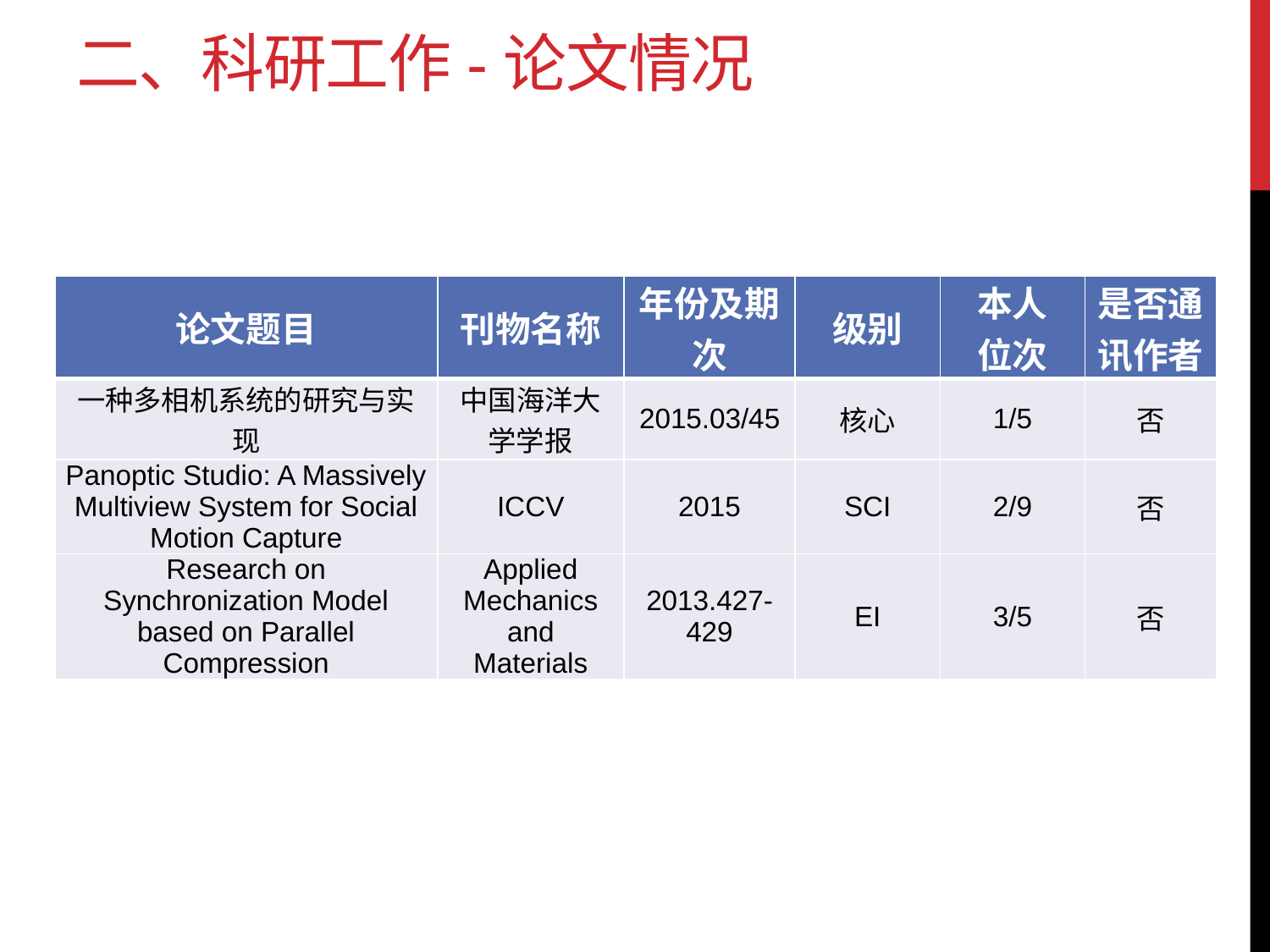

# 二、科研工作-论文情况
| 论文题目 | 刊物名称 | 年份及期次 | 级别 | 本人 位次 | 是否通讯作者 |
| --- | --- | --- | --- | --- | --- |
| 一种多相机系统的研究与实现 | 中国海洋大学学报 | 2015.03/45 | 核心 | 1/5 | 否 |
| Panoptic Studio: A Massively Multiview System for Social Motion Capture | ICCV | 2015 | SCI | 2/9 | 否 |
| Research on Synchronization Model based on Parallel Compression | Applied Mechanics and Materials | 2013.427-429 | EI | 3/5 | 否 |